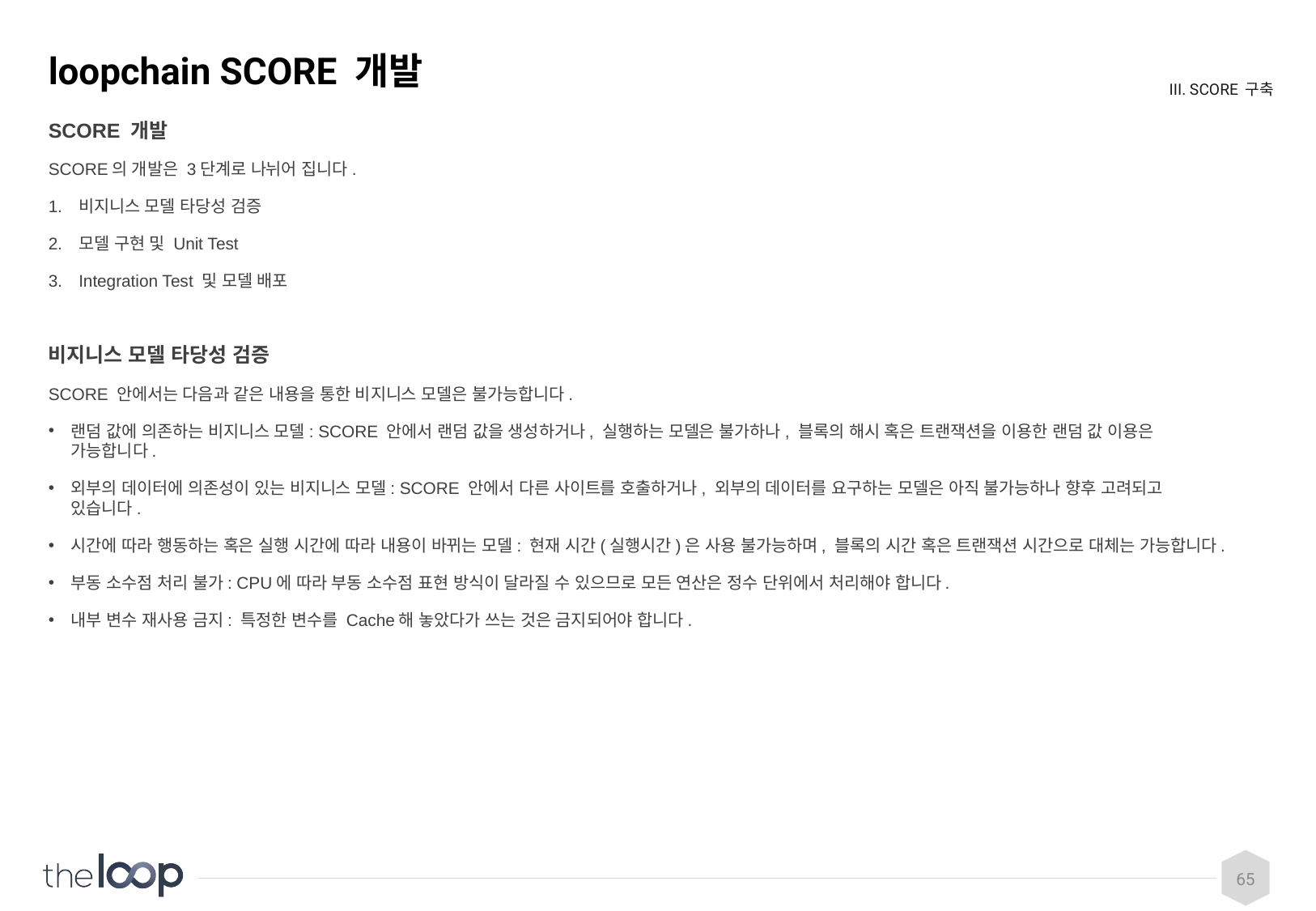

# loopchain SCORE 개발
III. SCORE 구축
SCORE 개발
SCORE의 개발은 3단계로 나뉘어 집니다.
비지니스 모델 타당성 검증
모델 구현 및 Unit Test
Integration Test 및 모델 배포

비지니스 모델 타당성 검증
SCORE 안에서는 다음과 같은 내용을 통한 비지니스 모델은 불가능합니다.
랜덤 값에 의존하는 비지니스 모델: SCORE 안에서 랜덤 값을 생성하거나, 실행하는 모델은 불가하나, 블록의 해시 혹은 트랜잭션을 이용한 랜덤 값 이용은 가능합니다.
외부의 데이터에 의존성이 있는 비지니스 모델: SCORE 안에서 다른 사이트를 호출하거나, 외부의 데이터를 요구하는 모델은 아직 불가능하나 향후 고려되고 있습니다.
시간에 따라 행동하는 혹은 실행 시간에 따라 내용이 바뀌는 모델: 현재 시간(실행시간)은 사용 불가능하며, 블록의 시간 혹은 트랜잭션 시간으로 대체는 가능합니다.
부동 소수점 처리 불가: CPU에 따라 부동 소수점 표현 방식이 달라질 수 있으므로 모든 연산은 정수 단위에서 처리해야 합니다.
내부 변수 재사용 금지: 특정한 변수를 Cache해 놓았다가 쓰는 것은 금지되어야 합니다.

65